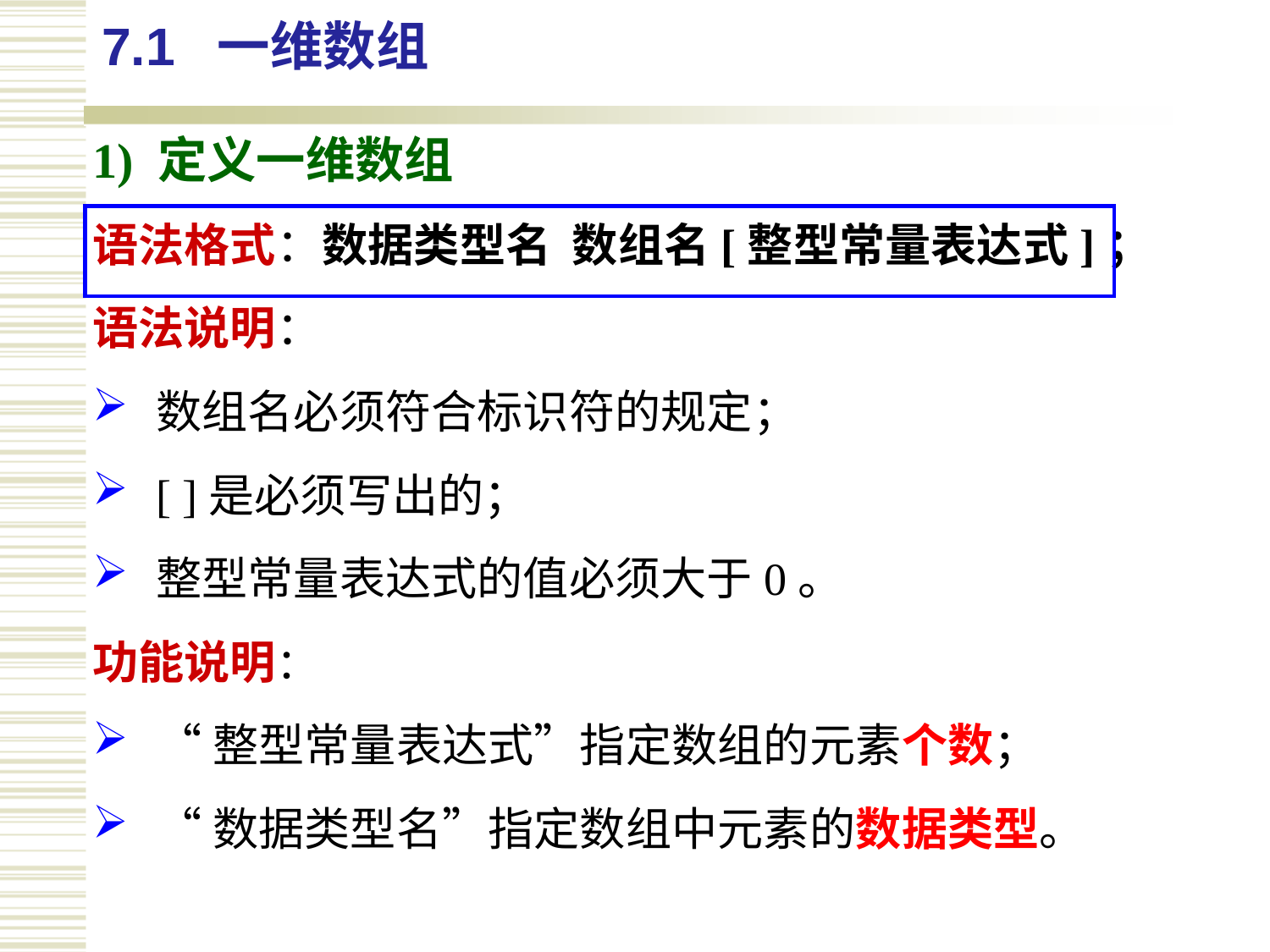

7.1  一维数组
1) 定义一维数组
语法格式：数据类型名  数组名[整型常量表达式]；
语法说明：
数组名必须符合标识符的规定；
[ ]是必须写出的；
整型常量表达式的值必须大于0。
功能说明：
“整型常量表达式”指定数组的元素个数；
“数据类型名”指定数组中元素的数据类型。